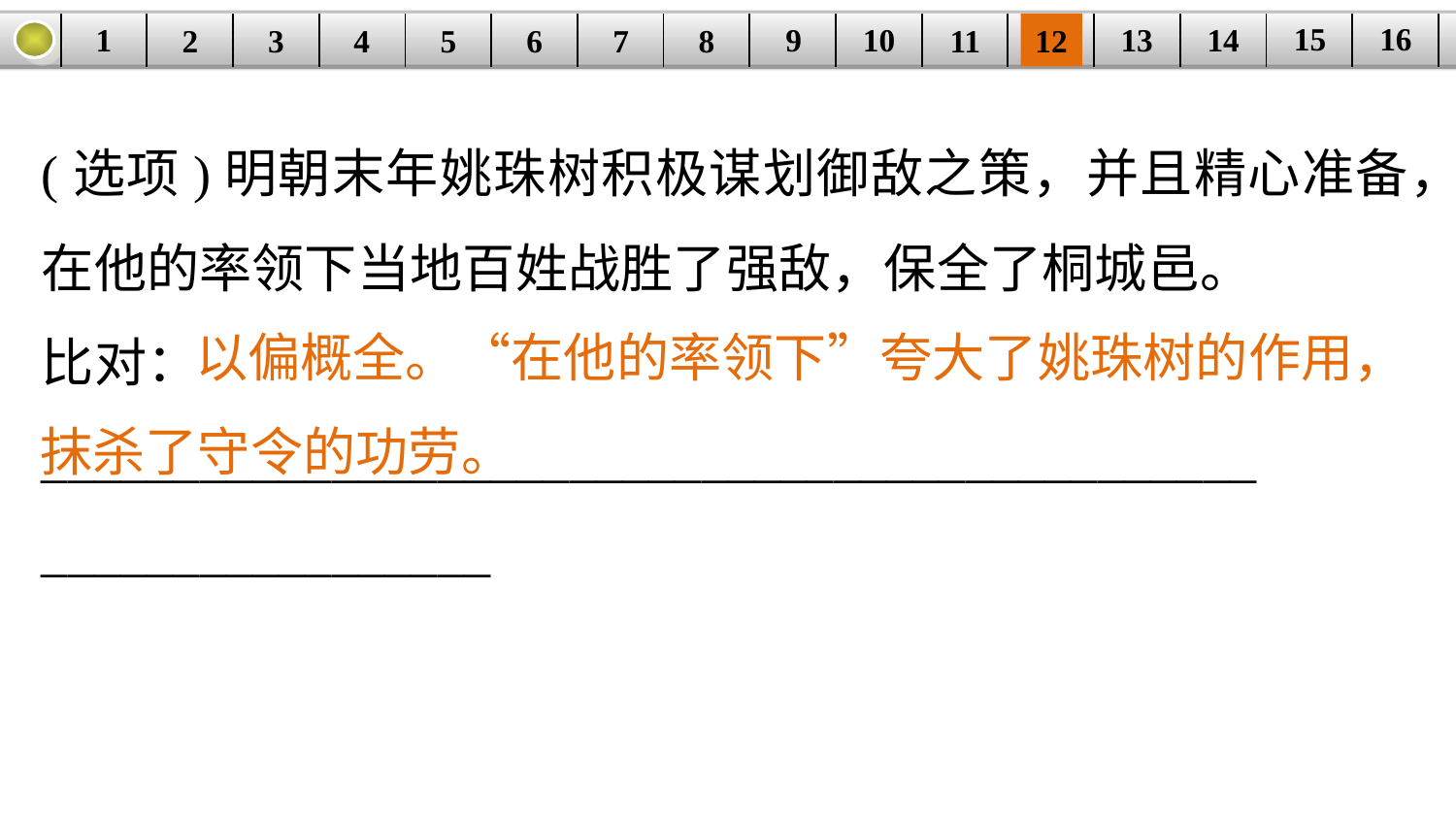

16

15
14
9
10
1
13
3
4
5
6
8
11
2
12
|  |  |  |  |  |  |  |  |  |  |  |  |  |  |  |  |
| --- | --- | --- | --- | --- | --- | --- | --- | --- | --- | --- | --- | --- | --- | --- | --- |
7

(选项)明朝末年姚珠树积极谋划御敌之策，并且精心准备，在他的率领下当地百姓战胜了强敌，保全了桐城邑。
比对：______________________________________________
_________________
            以偏概全。“在他的率领下”夸大了姚珠树的作用，抹杀了守令的功劳。